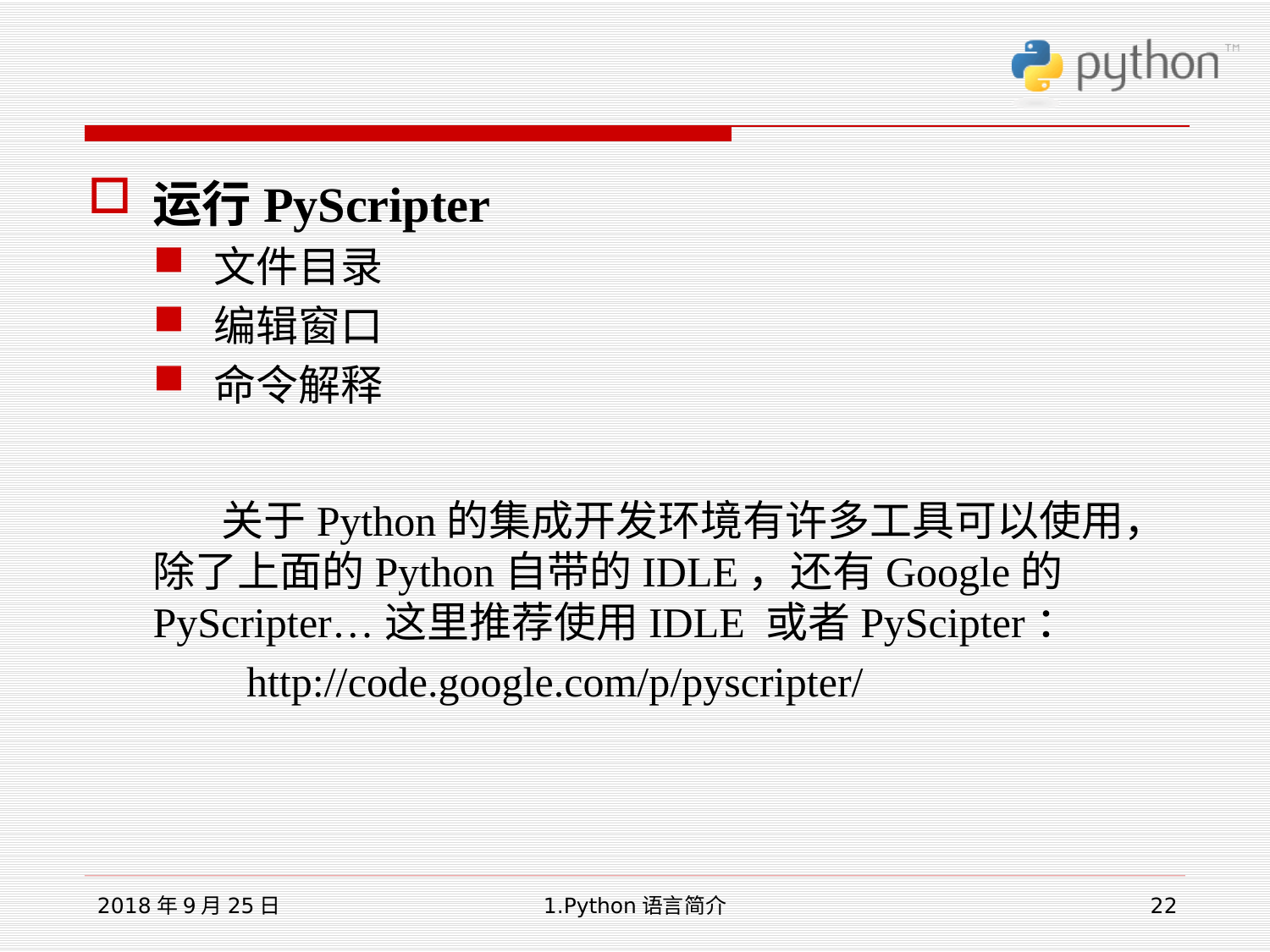

运行PyScripter
文件目录
编辑窗口
命令解释

             关于Python的集成开发环境有许多工具可以使用，除了上面的Python自带的IDLE，还有Google的PyScripter…这里推荐使用IDLE 或者PyScipter：
               http://code.google.com/p/pyscripter/

2018年9月25日
1.Python语言简介
22